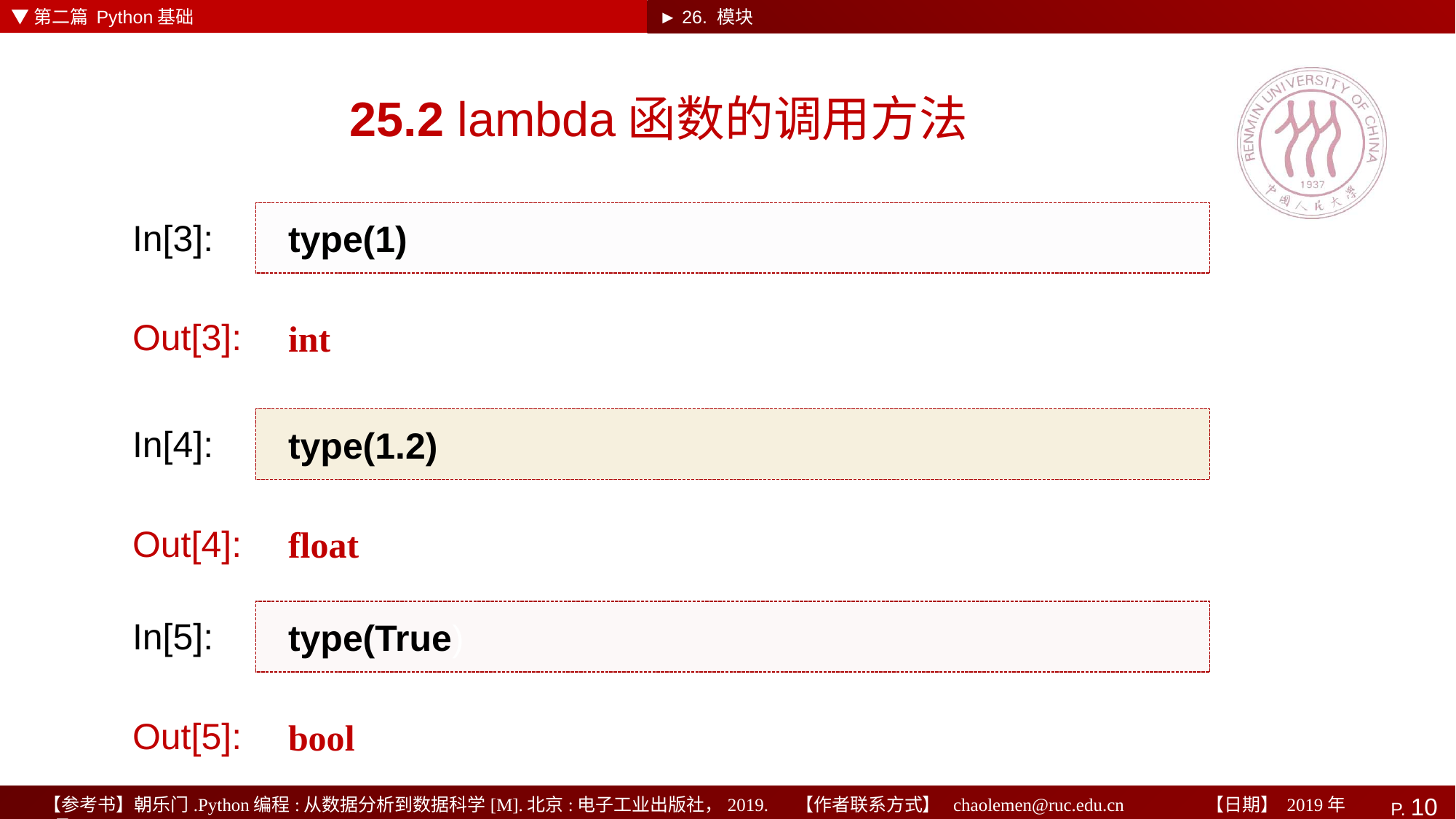

▼第二篇 Python基础
► 26. 模块
# 25.2 lambda函数的调用方法
type(1)
In[3]:
int
Out[3]:
type(1.2)
In[4]:
float
Out[4]:
type(True)
In[5]:
bool
Out[5]: